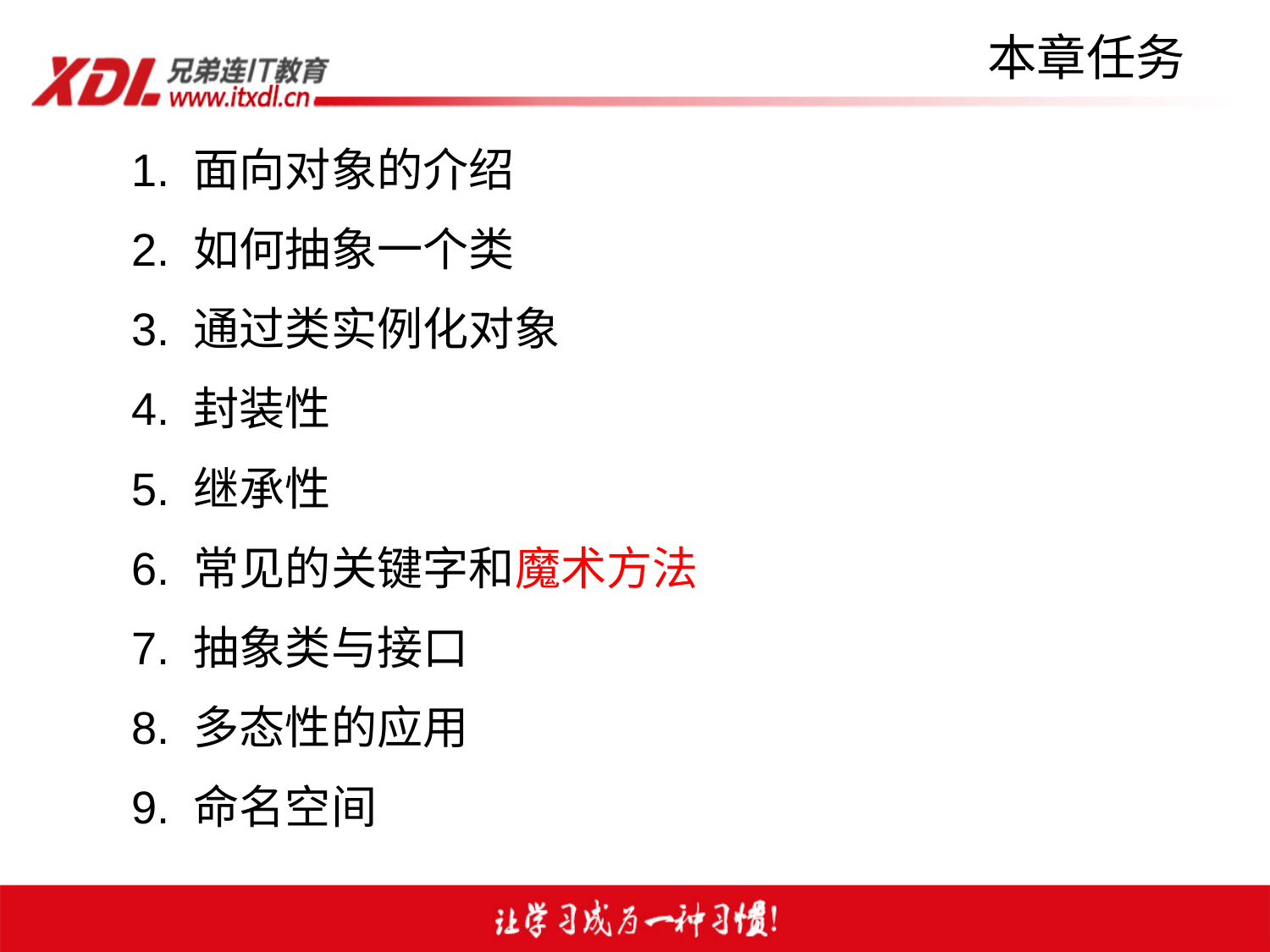

# 本章任务
1. 面向对象的介绍
2. 如何抽象一个类
3. 通过类实例化对象
4. 封装性
5. 继承性
6. 常见的关键字和魔术方法
7. 抽象类与接口
8. 多态性的应用
9. 命名空间